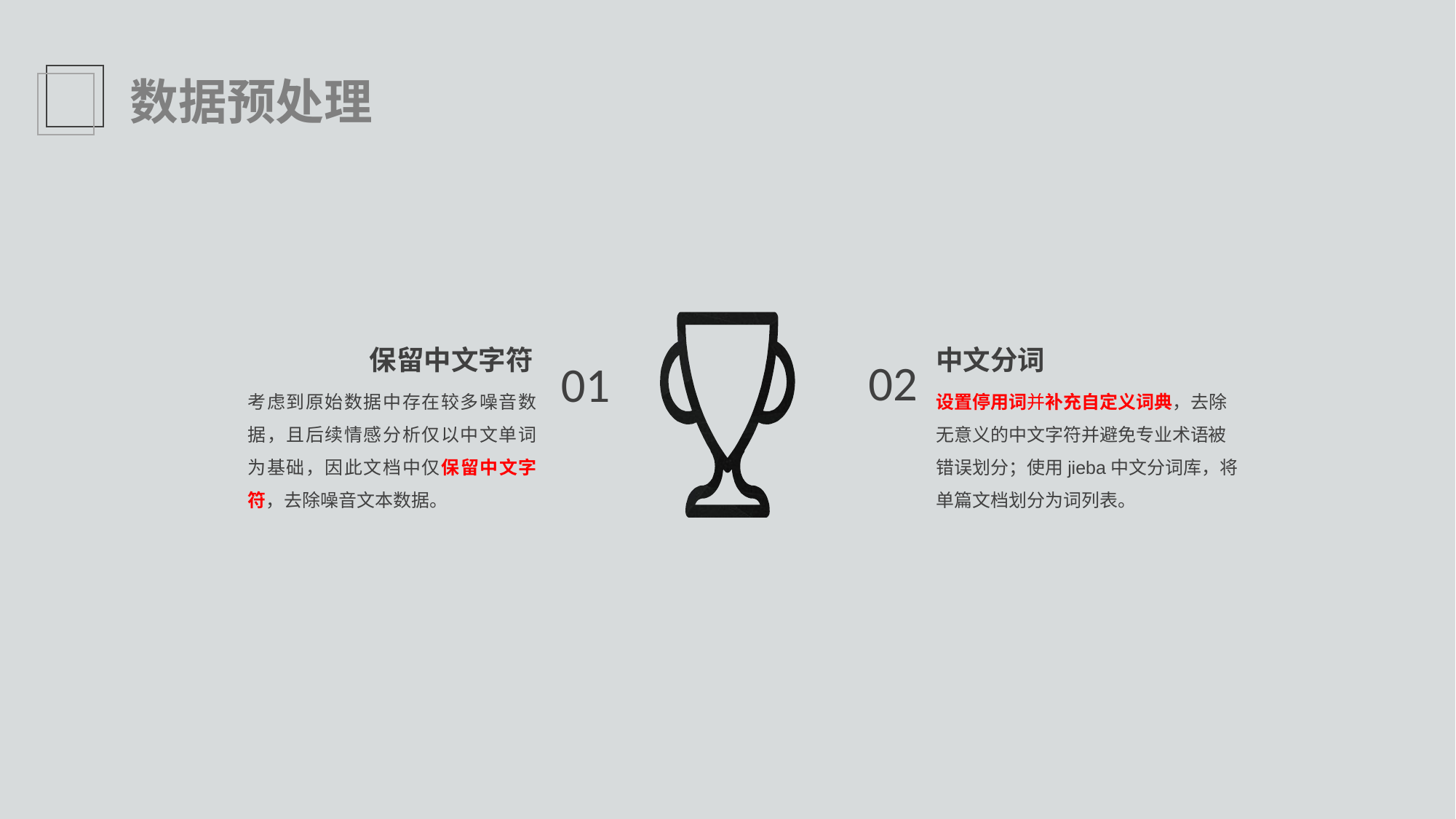

数据预处理

保留中文字符
01
考虑到原始数据中存在较多噪音数据，且后续情感分析仅以中文单词为基础，因此文档中仅保留中文字符，去除噪音文本数据。
中文分词
02
设置停用词并补充自定义词典，去除无意义的中文字符并避免专业术语被错误划分；使用jieba中文分词库，将单篇文档划分为词列表。